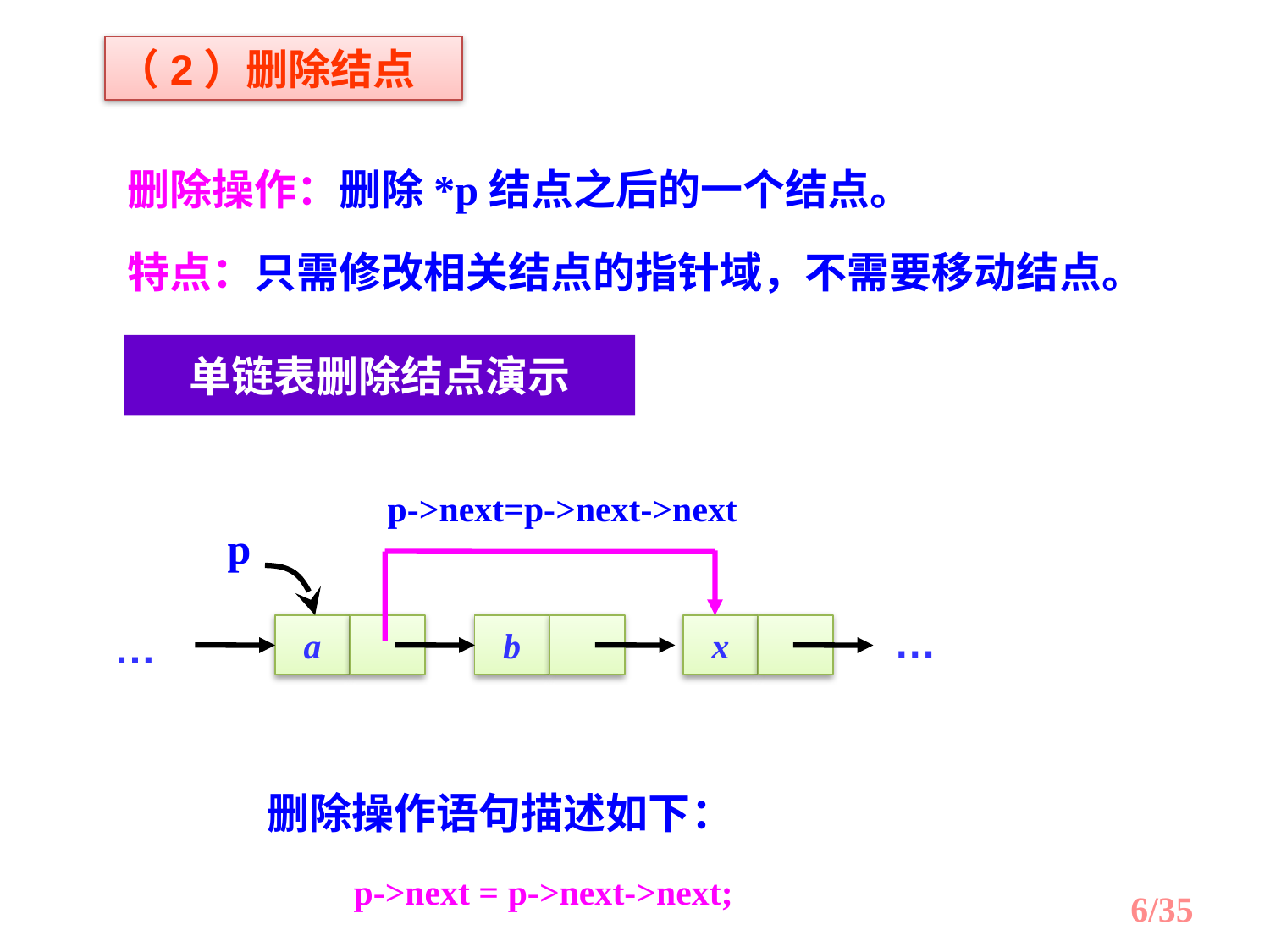

（2）删除结点
删除操作：删除*p结点之后的一个结点。
特点：只需修改相关结点的指针域，不需要移动结点。
单链表删除结点演示
p->next=p->next->next

p

…
…
a

b

x

删除操作语句描述如下：
　　p->next = p->next->next;
6/35